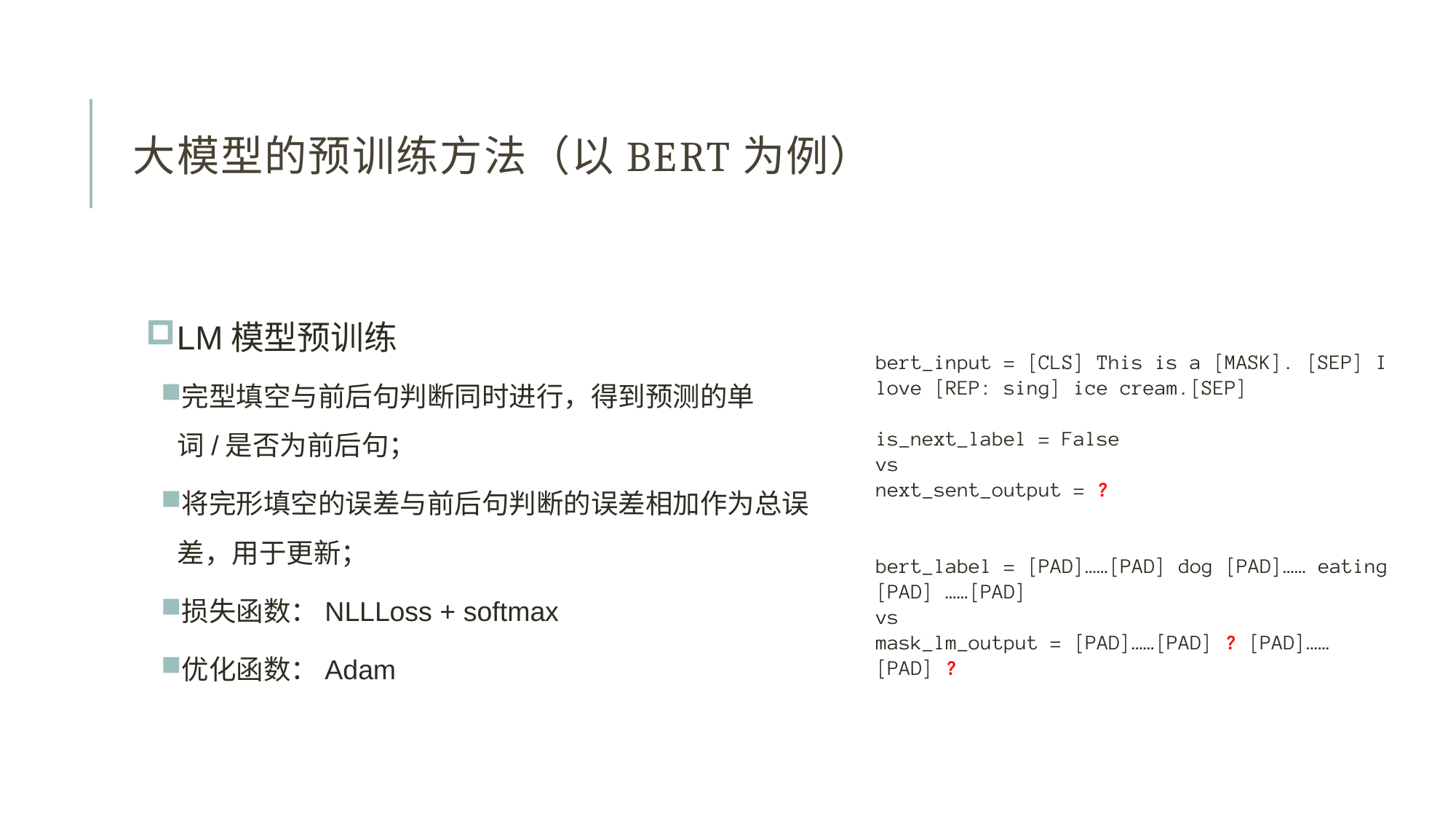

# 大模型的预训练方法（以BERT为例）
LM模型预训练
完型填空与前后句判断同时进行，得到预测的单词/是否为前后句；
将完形填空的误差与前后句判断的误差相加作为总误差，用于更新；
损失函数：NLLLoss + softmax
优化函数：Adam
bert_input = [CLS] This is a [MASK]. [SEP] I love [REP: sing] ice cream.[SEP]

is_next_label = False
vs
next_sent_output = ?

bert_label = [PAD]……[PAD] dog [PAD]…… eating [PAD] ……[PAD]
vs
mask_lm_output = [PAD]……[PAD] ? [PAD]……[PAD] ?